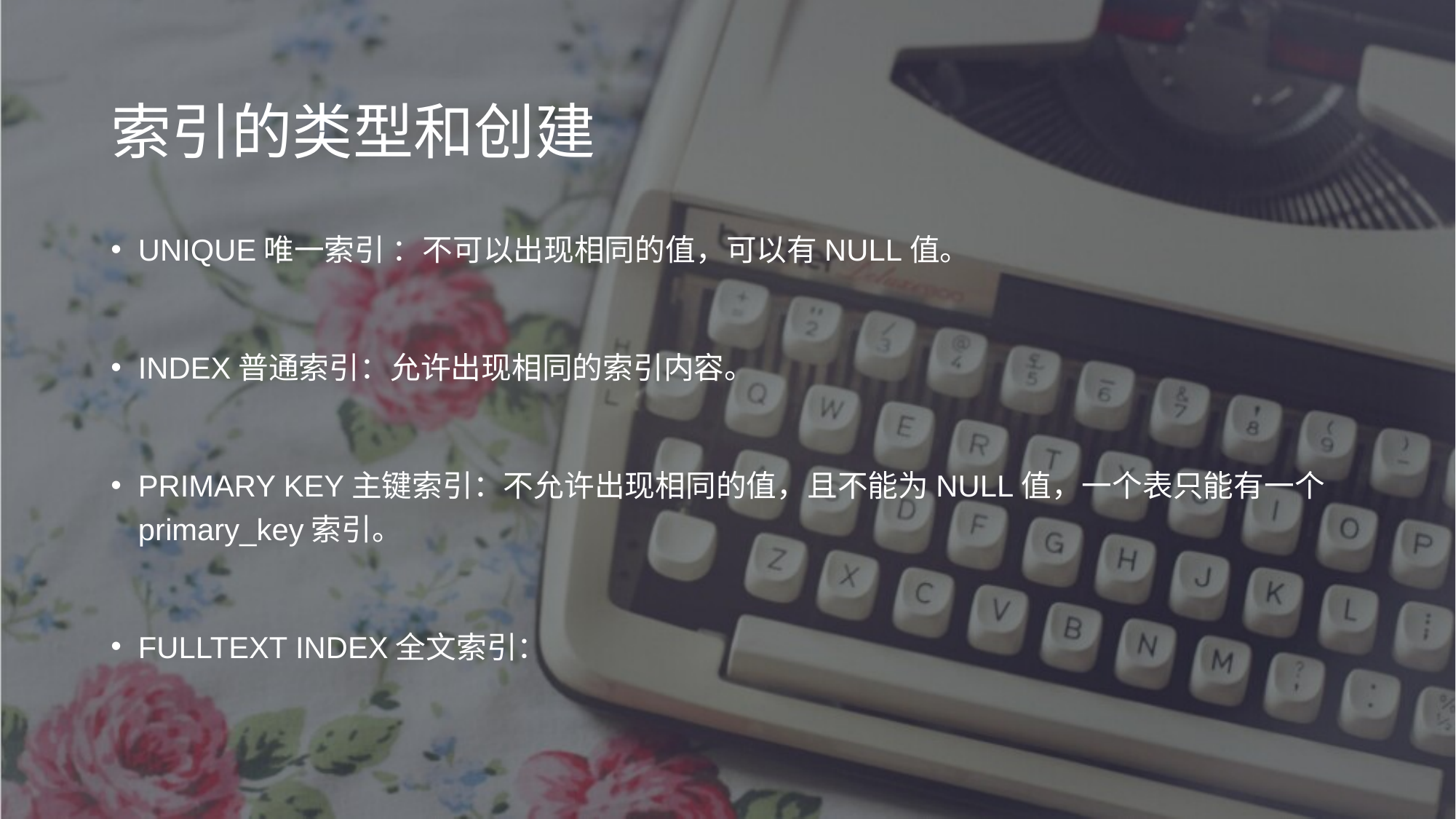

# 索引的类型和创建
UNIQUE唯一索引 ：不可以出现相同的值，可以有NULL值。

INDEX普通索引：允许出现相同的索引内容。

PRIMARY KEY主键索引：不允许出现相同的值，且不能为NULL值，一个表只能有一个primary_key索引。

FULLTEXT INDEX全文索引：